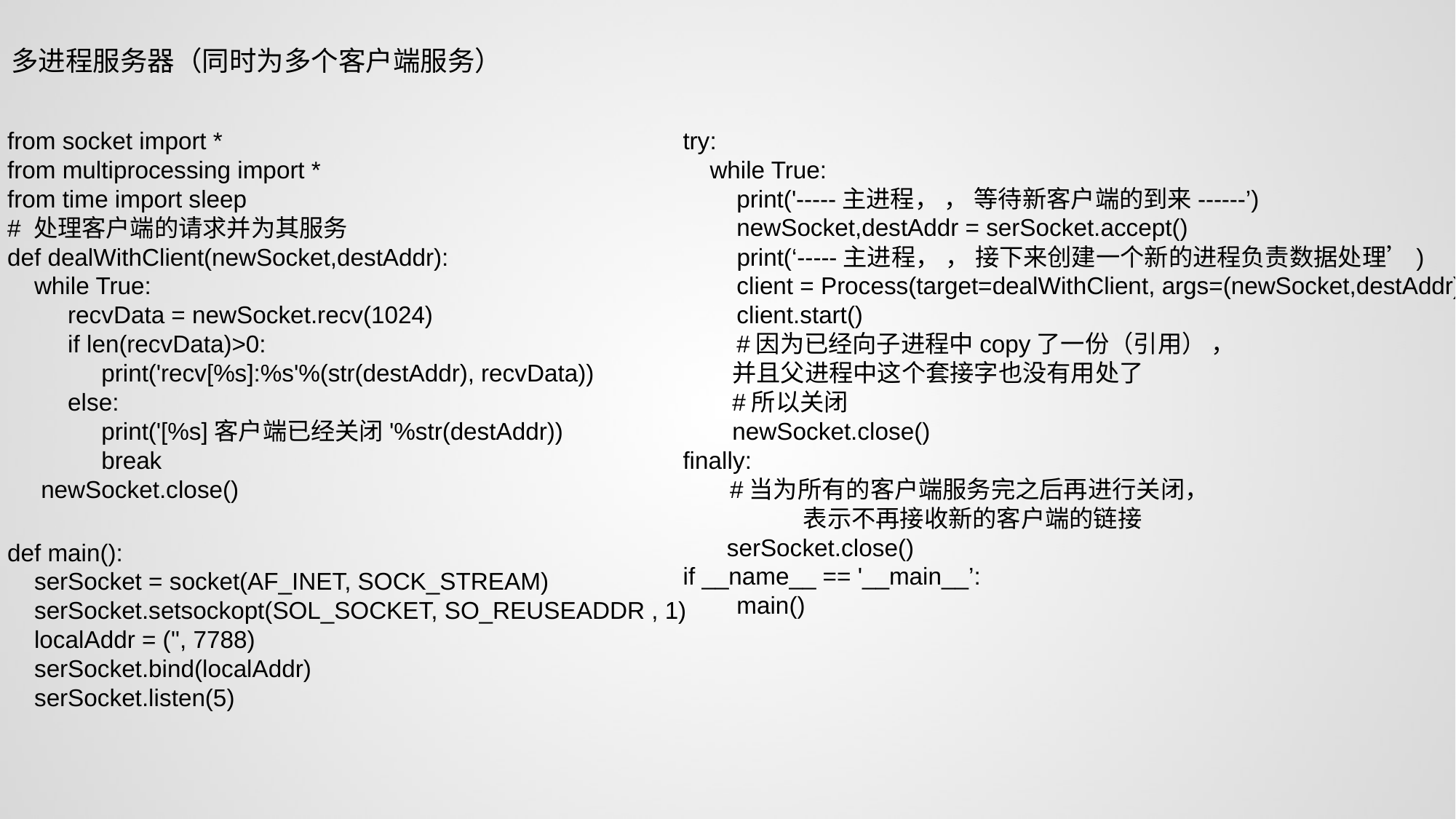

多进程服务器（同时为多个客户端服务）
from socket import *
from multiprocessing import *
from time import sleep
# 处理客户端的请求并为其服务
def dealWithClient(newSocket,destAddr):
    while True:
         recvData = newSocket.recv(1024)
         if len(recvData)>0:
              print('recv[%s]:%s'%(str(destAddr), recvData))
         else:
              print('[%s]客户端已经关闭'%str(destAddr))
              break
     newSocket.close()
def main():
    serSocket = socket(AF_INET, SOCK_STREAM)
    serSocket.setsockopt(SOL_SOCKET, SO_REUSEADDR , 1)
    localAddr = ('', 7788)
    serSocket.bind(localAddr)
    serSocket.listen(5)
try:
    while True:
        print('-----主进程， ， 等待新客户端的到来------’)
        newSocket,destAddr = serSocket.accept()
        print(‘-----主进程， ， 接下来创建⼀个新的进程负责数据处理’)
        client = Process(target=dealWithClient, args=(newSocket,destAddr))
        client.start()
        #因为已经向⼦进程中copy了⼀份（引⽤） ，
        并且⽗进程中这个套接字也没有用处了
        #所以关闭
        newSocket.close()
finally:
       #当为所有的客户端服务完之后再进⾏关闭，
	 表示不再接收新的客户端的链接
       serSocket.close()
if __name__ == '__main__’:
        main()